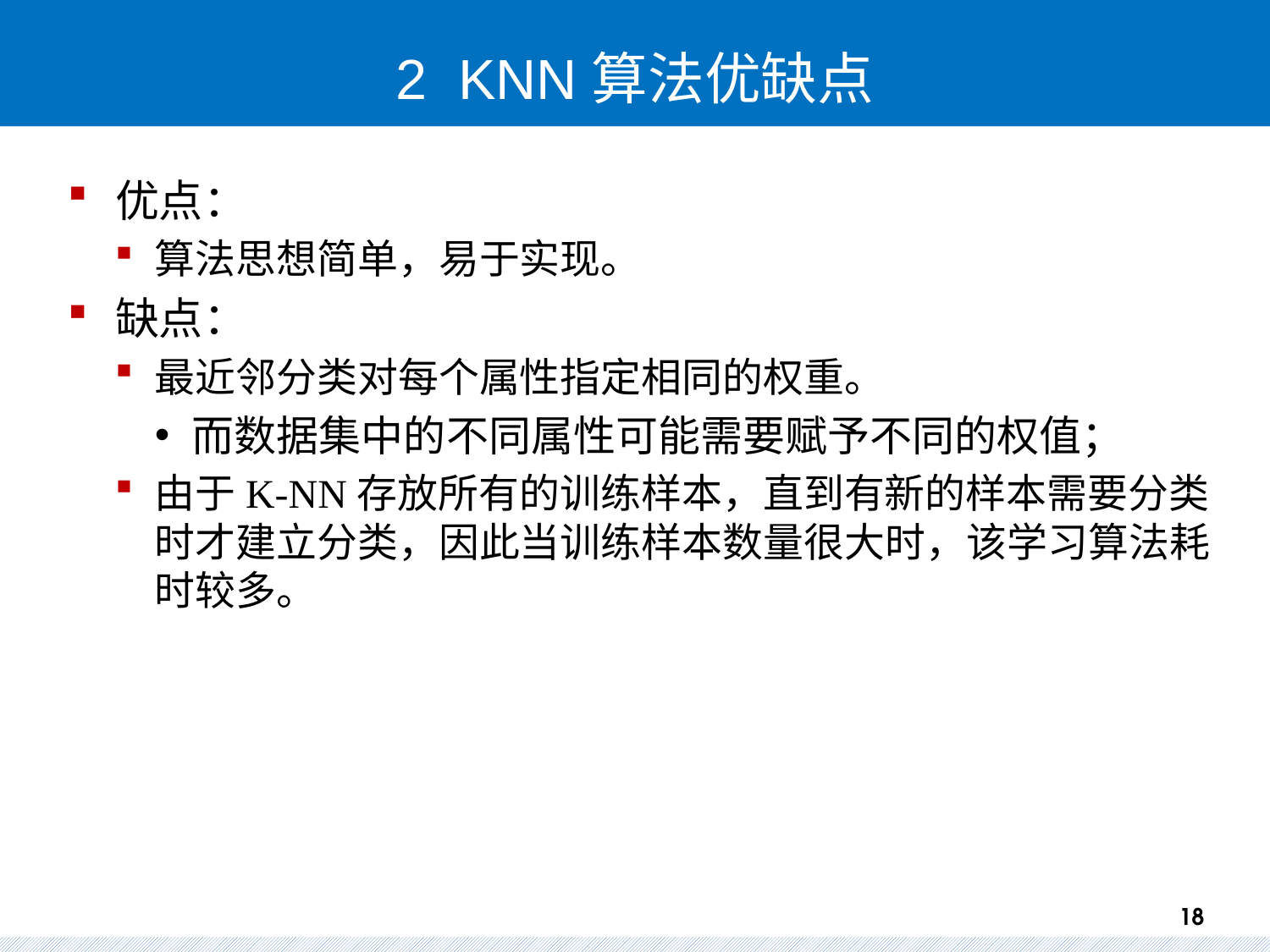

# 2  KNN算法优缺点
优点：
算法思想简单，易于实现。
缺点：
最近邻分类对每个属性指定相同的权重。
而数据集中的不同属性可能需要赋予不同的权值；
由于K-NN存放所有的训练样本，直到有新的样本需要分类时才建立分类，因此当训练样本数量很大时，该学习算法耗时较多。